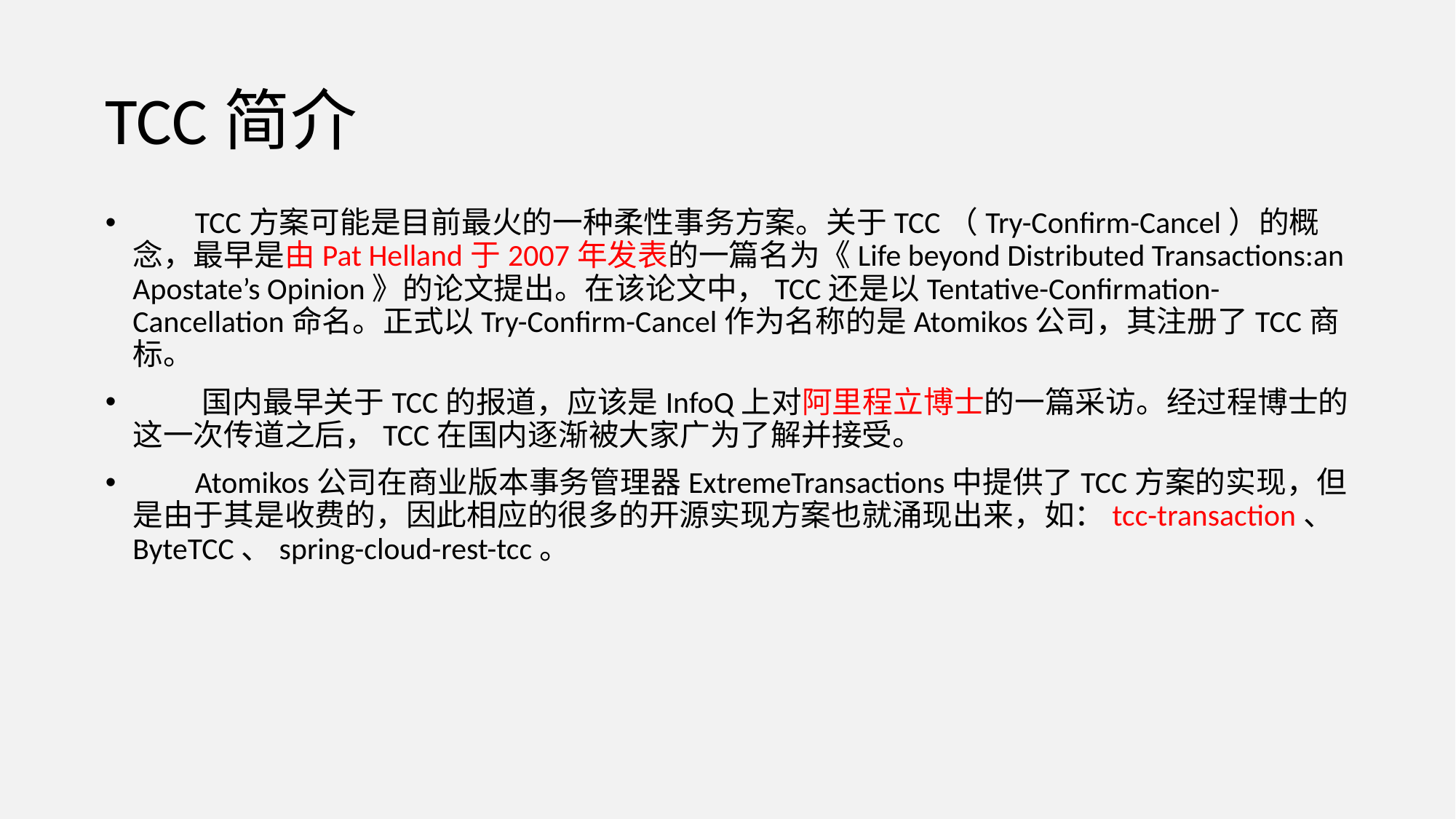

# TCC简介
         TCC方案可能是目前最火的一种柔性事务方案。关于TCC（Try-Confirm-Cancel）的概念，最早是由Pat Helland于2007年发表的一篇名为《Life beyond Distributed Transactions:an Apostate’s Opinion》的论文提出。在该论文中，TCC还是以Tentative-Confirmation-Cancellation命名。正式以Try-Confirm-Cancel作为名称的是Atomikos公司，其注册了TCC商标。
         国内最早关于TCC的报道，应该是InfoQ上对阿里程立博士的一篇采访。经过程博士的这一次传道之后，TCC在国内逐渐被大家广为了解并接受。
         Atomikos公司在商业版本事务管理器ExtremeTransactions中提供了TCC方案的实现，但是由于其是收费的，因此相应的很多的开源实现方案也就涌现出来，如：tcc-transaction、ByteTCC、spring-cloud-rest-tcc。